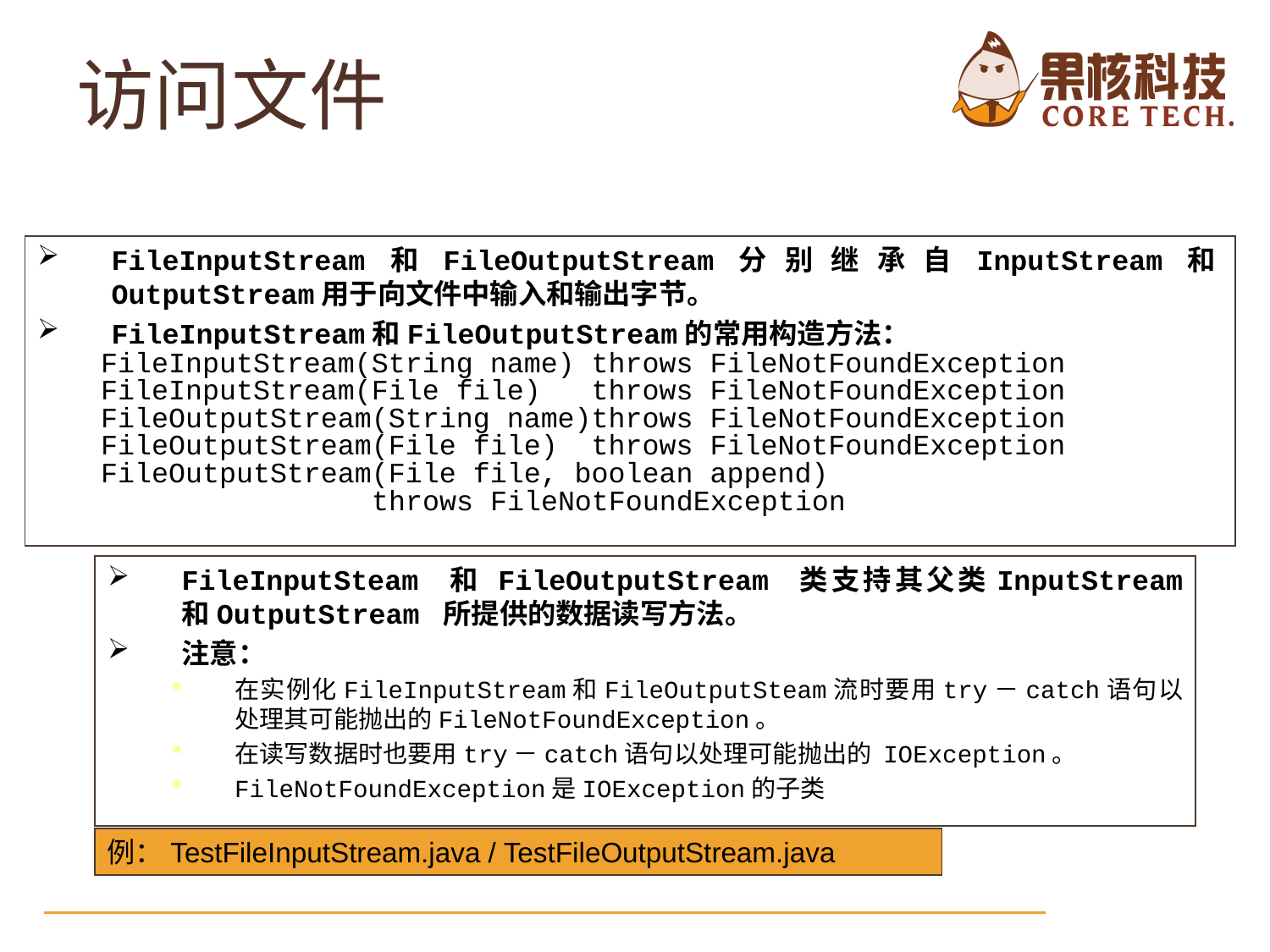

# 访问文件
FileInputStream和FileOutputStream分别继承自InputStream和OutputStream用于向文件中输入和输出字节。
FileInputStream和FileOutputStream的常用构造方法：
FileInputStream(String name) throws FileNotFoundException
FileInputStream(File file)   throws FileNotFoundException
FileOutputStream(String name)throws FileNotFoundException
FileOutputStream(File file)  throws FileNotFoundException
FileOutputStream(File file, boolean append)
                throws FileNotFoundException
FileInputSteam 和 FileOutputStream 类支持其父类InputStream 和OutputStream 所提供的数据读写方法。
注意：
在实例化FileInputStream和FileOutputSteam流时要用try－catch语句以处理其可能抛出的FileNotFoundException。
在读写数据时也要用try－catch语句以处理可能抛出的 IOException。
FileNotFoundException是IOException的子类
例：TestFileInputStream.java / TestFileOutputStream.java